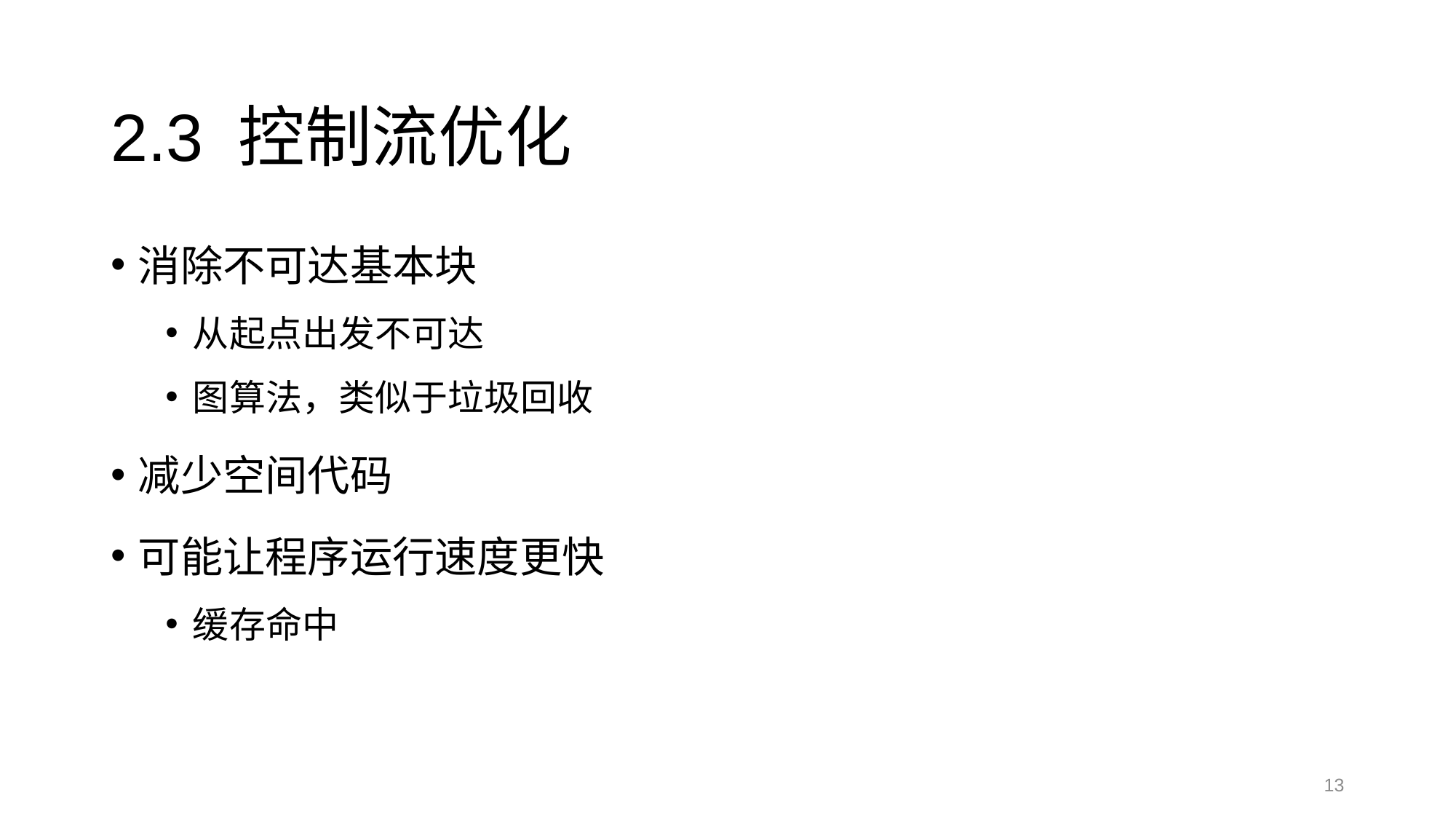

# 2.3 控制流优化
消除不可达基本块
从起点出发不可达
图算法，类似于垃圾回收
减少空间代码
可能让程序运行速度更快
缓存命中
13